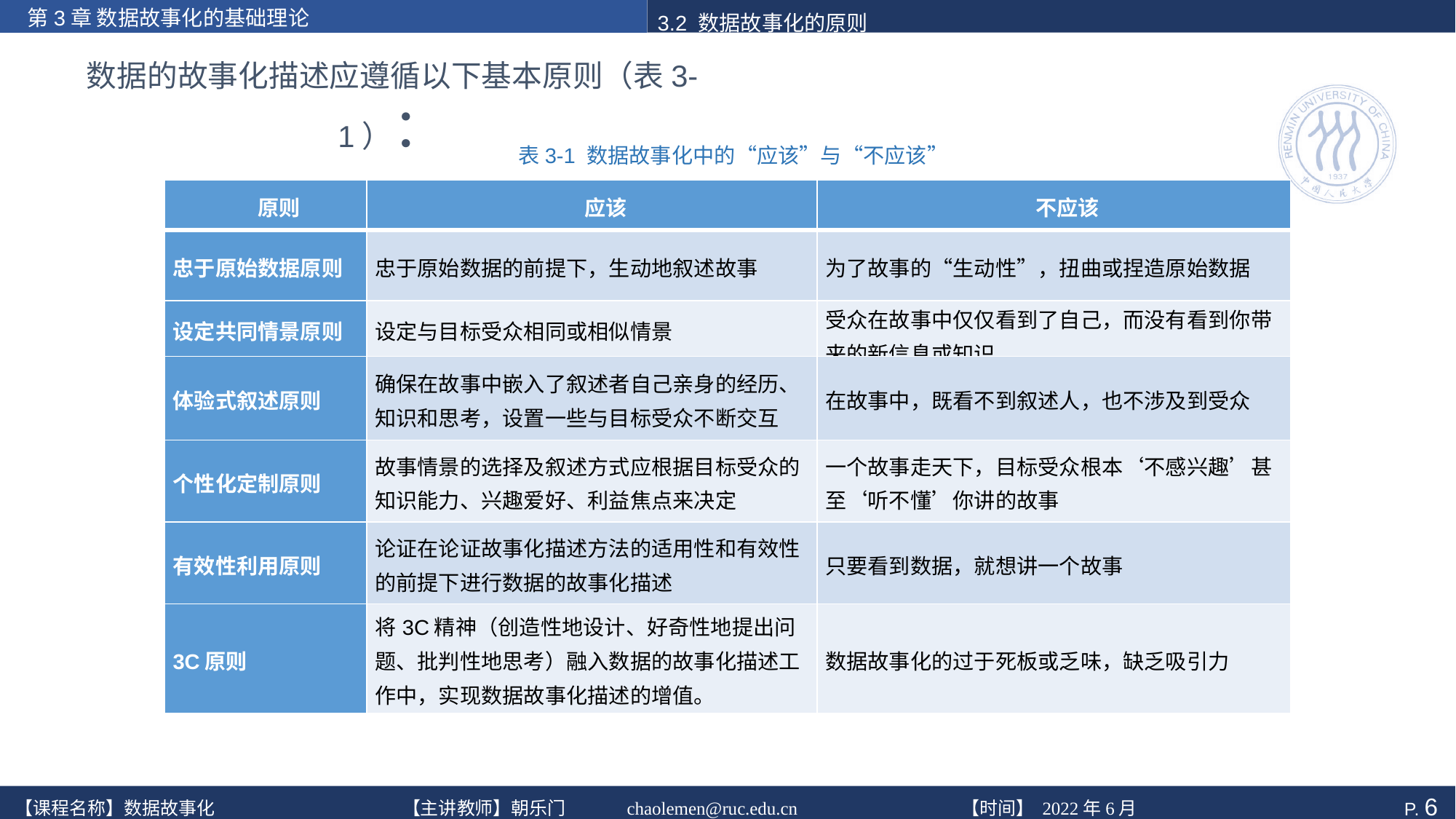

数据的故事化描述应遵循以下基本原则（表3-1）：
表3-1 数据故事化中的“应该”与“不应该”
| 原则 | 应该 | 不应该 |
| --- | --- | --- |
| 忠于原始数据原则 | 忠于原始数据的前提下，生动地叙述故事 | 为了故事的“生动性”，扭曲或捏造原始数据 |
| 设定共同情景原则 | 设定与目标受众相同或相似情景 | 受众在故事中仅仅看到了自己，而没有看到你带来的新信息或知识 |
| 体验式叙述原则 | 确保在故事中嵌入了叙述者自己亲身的经历、 知识和思考，设置一些与目标受众不断交互 | 在故事中，既看不到叙述人，也不涉及到受众 |
| 个性化定制原则 | 故事情景的选择及叙述方式应根据目标受众的知识能力、兴趣爱好、利益焦点来决定 | 一个故事走天下，目标受众根本‘不感兴趣’甚至‘听不懂’你讲的故事 |
| 有效性利用原则 | 论证在论证故事化描述方法的适用性和有效性的前提下进行数据的故事化描述 | 只要看到数据，就想讲一个故事 |
| 3C原则 | 将3C精神（创造性地设计、好奇性地提出问题、批判性地思考）融入数据的故事化描述工作中，实现数据故事化描述的增值。 | 数据故事化的过于死板或乏味，缺乏吸引力 |